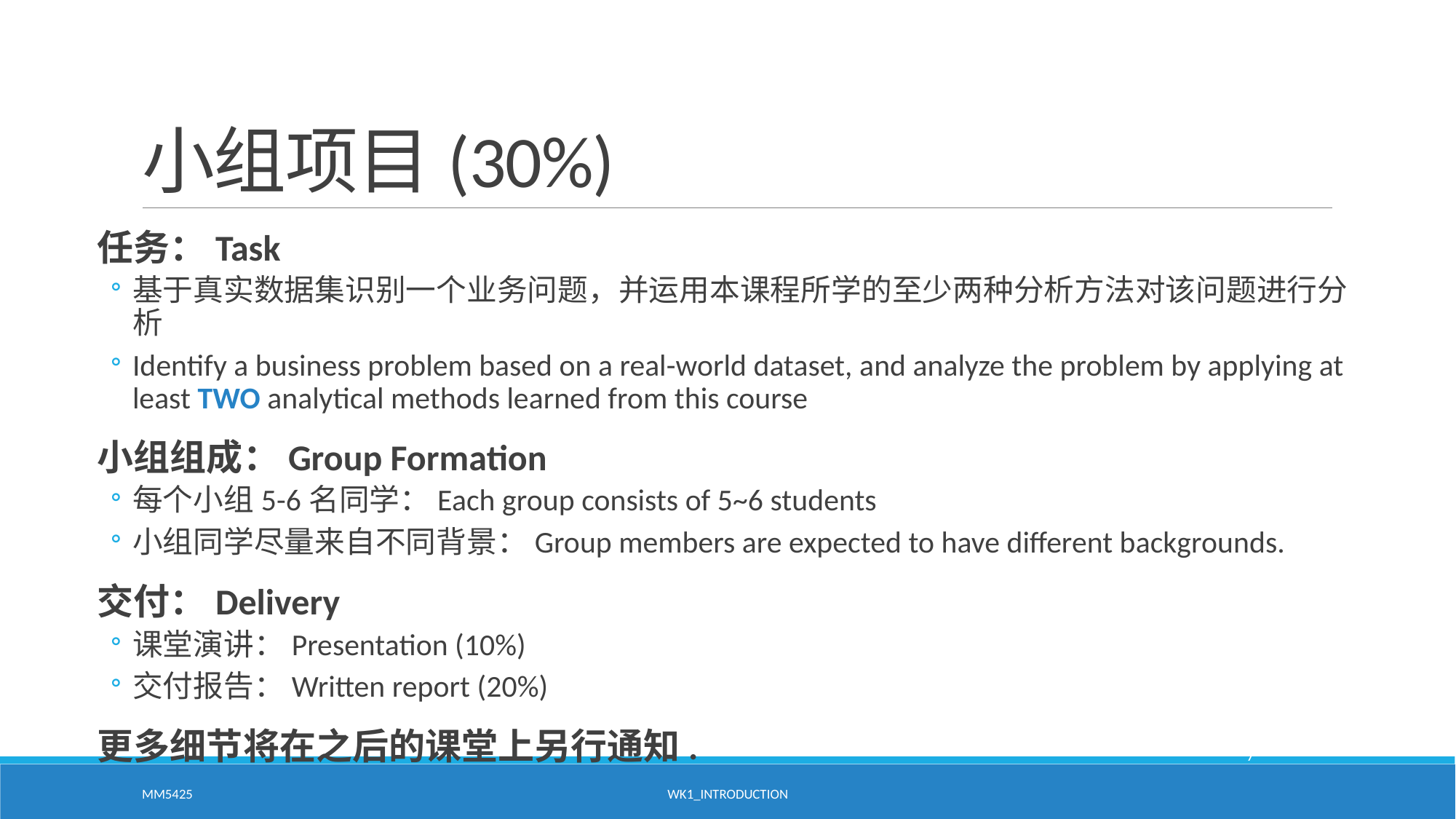

# 小组项目(30%)
任务：Task
基于真实数据集识别一个业务问题，并运用本课程所学的至少两种分析方法对该问题进行分析
Identify a business problem based on a real-world dataset, and analyze the problem by applying at least TWO analytical methods learned from this course
小组组成：Group Formation
每个小组5-6名同学：Each group consists of 5~6 students
小组同学尽量来自不同背景：Group members are expected to have different backgrounds.
交付：Delivery
课堂演讲：Presentation (10%)
交付报告：Written report (20%)
更多细节将在之后的课堂上另行通知.
7
MM5425
WK1_Introduction